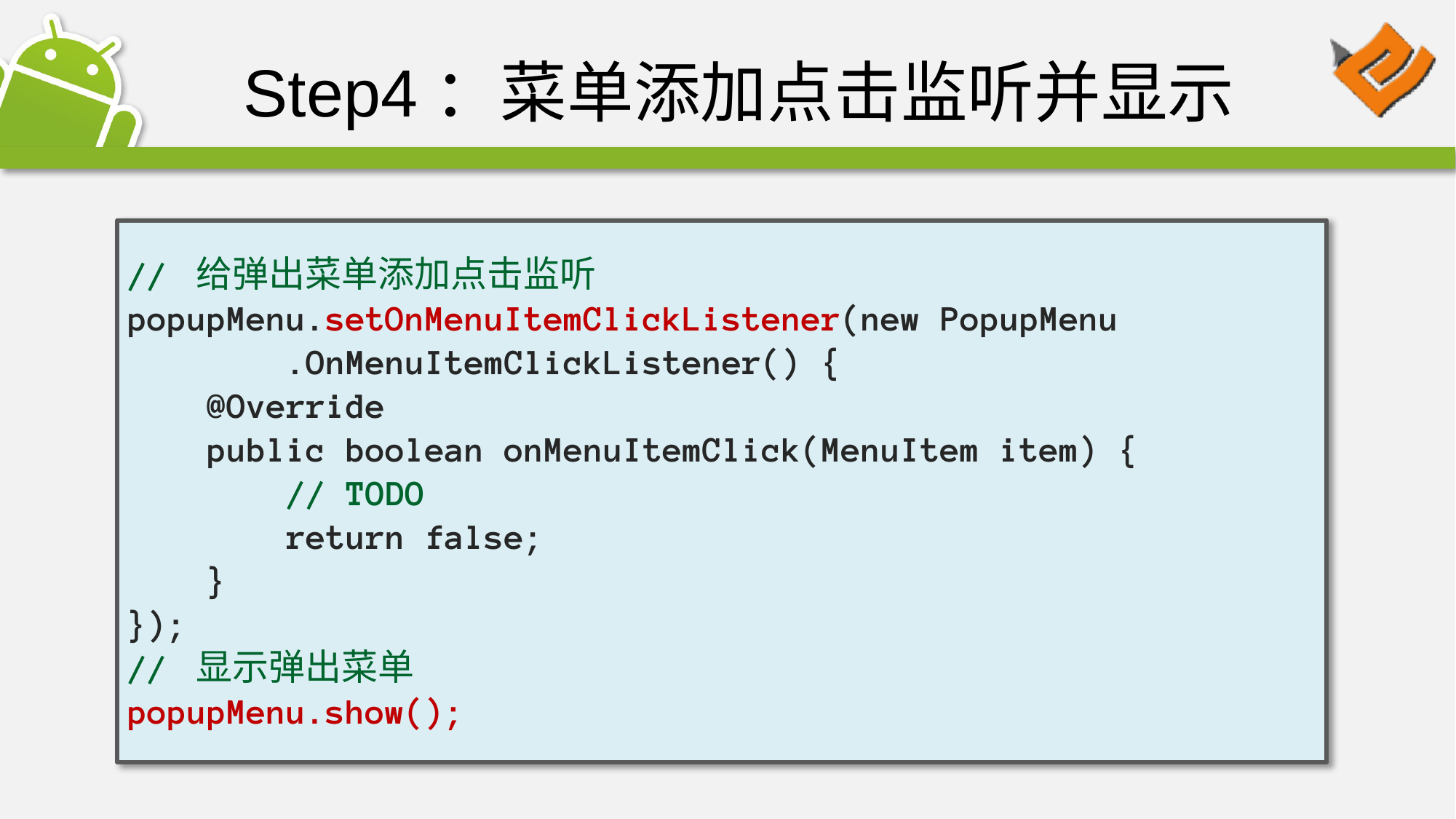

# Step4：菜单添加点击监听并显示
// 给弹出菜单添加点击监听
popupMenu.setOnMenuItemClickListener(new PopupMenu
        .OnMenuItemClickListener() {
    @Override
    public boolean onMenuItemClick(MenuItem item) {
        // TODO
        return false;
    }
});
// 显示弹出菜单
popupMenu.show();